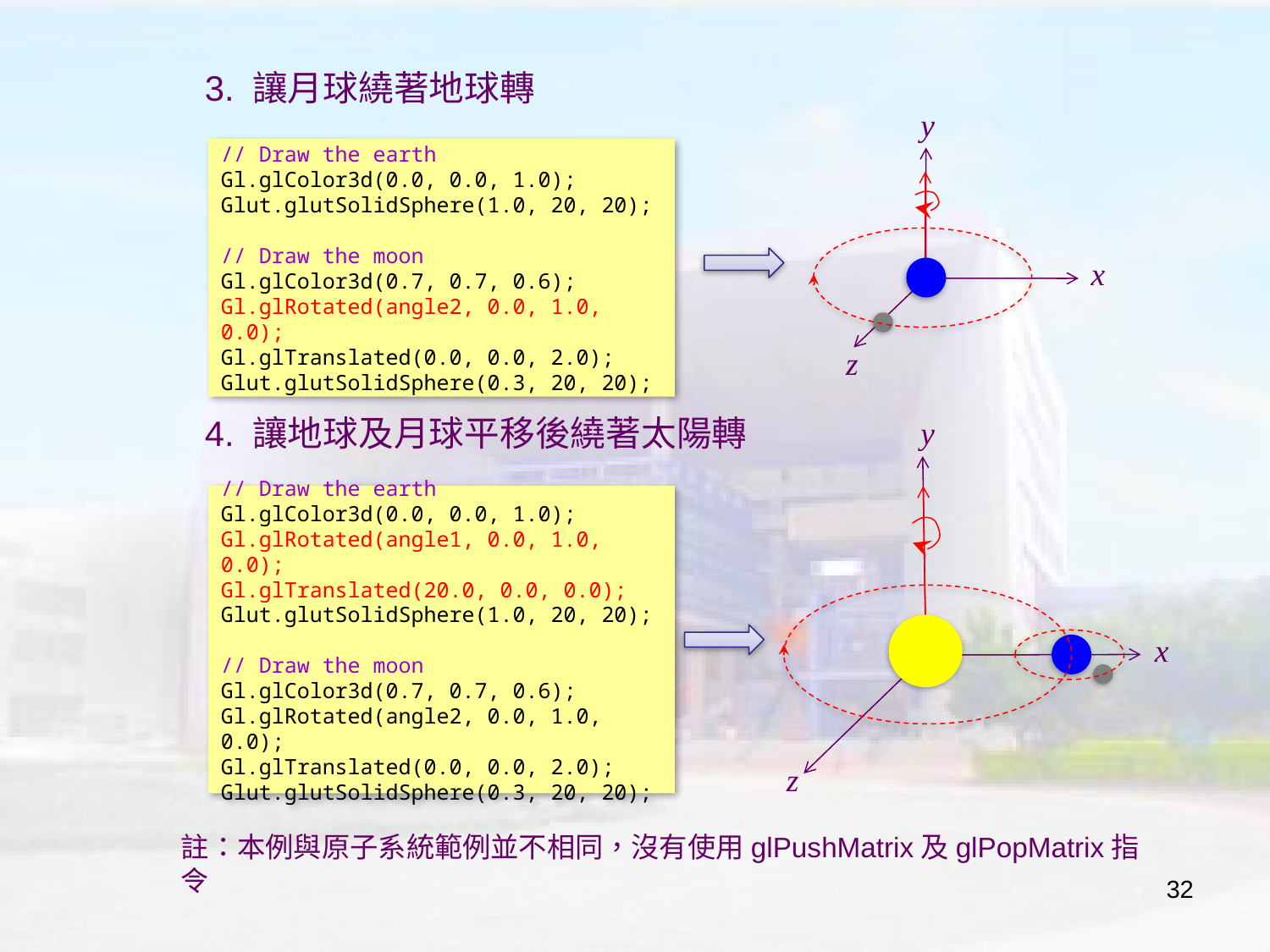

3. 讓月球繞著地球轉

4. 讓地球及月球平移後繞著太陽轉

y
// Draw the earth
Gl.glColor3d(0.0, 0.0, 1.0);
Glut.glutSolidSphere(1.0, 20, 20);

// Draw the moon
Gl.glColor3d(0.7, 0.7, 0.6);
Gl.glRotated(angle2, 0.0, 1.0, 0.0);
Gl.glTranslated(0.0, 0.0, 2.0);
Glut.glutSolidSphere(0.3, 20, 20);

x

z
y
// Draw the earth
Gl.glColor3d(0.0, 0.0, 1.0);
Gl.glRotated(angle1, 0.0, 1.0, 0.0);
Gl.glTranslated(20.0, 0.0, 0.0);
Glut.glutSolidSphere(1.0, 20, 20);

// Draw the moon
Gl.glColor3d(0.7, 0.7, 0.6);
Gl.glRotated(angle2, 0.0, 1.0, 0.0);
Gl.glTranslated(0.0, 0.0, 2.0);
Glut.glutSolidSphere(0.3, 20, 20);

x

z
註：本例與原子系統範例並不相同，沒有使用glPushMatrix及glPopMatrix指令
32